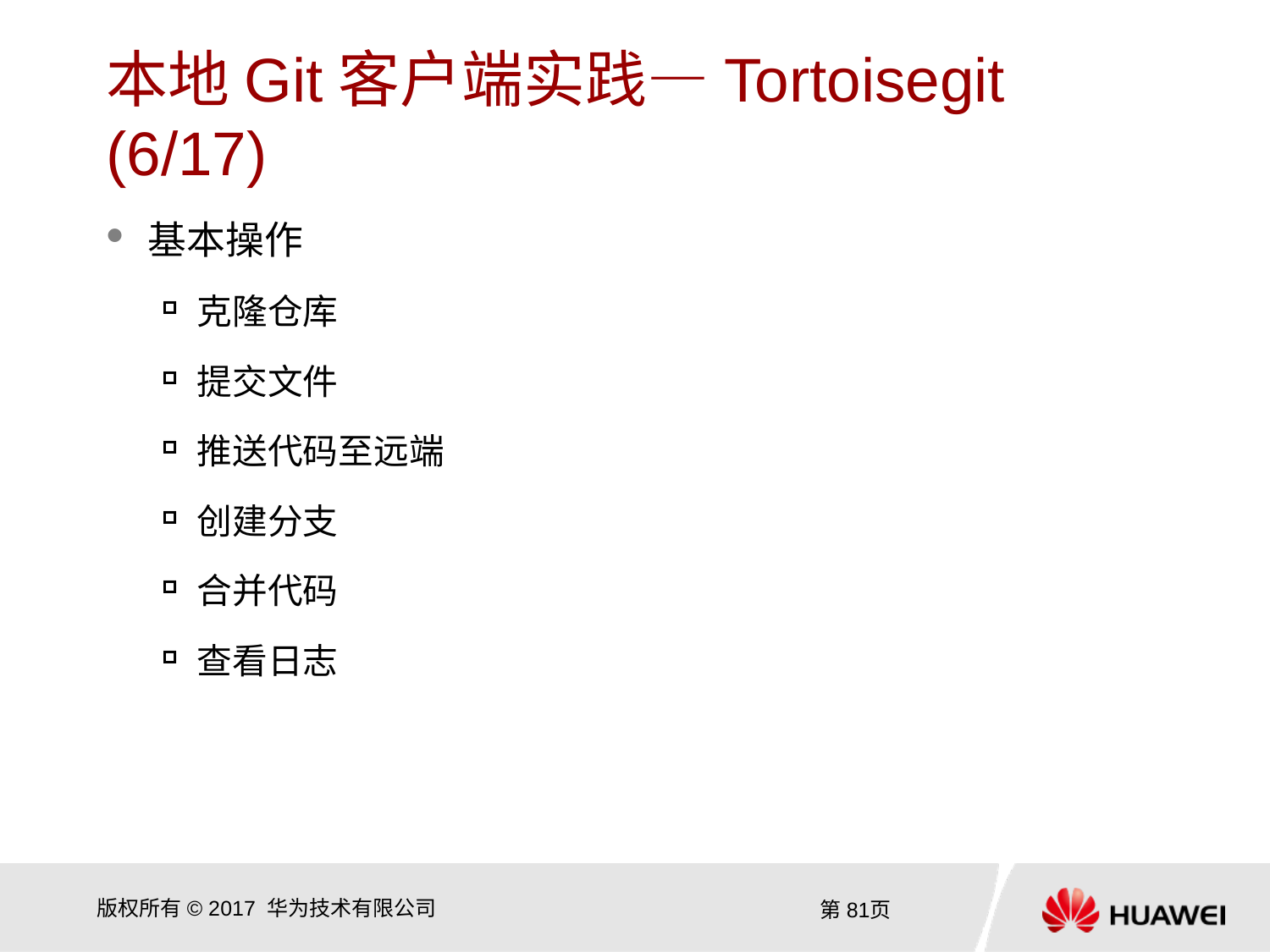

# 本地Git客户端实践—Tortoisegit (6/17)
基本操作
克隆仓库
提交文件
推送代码至远端
创建分支
合并代码
查看日志